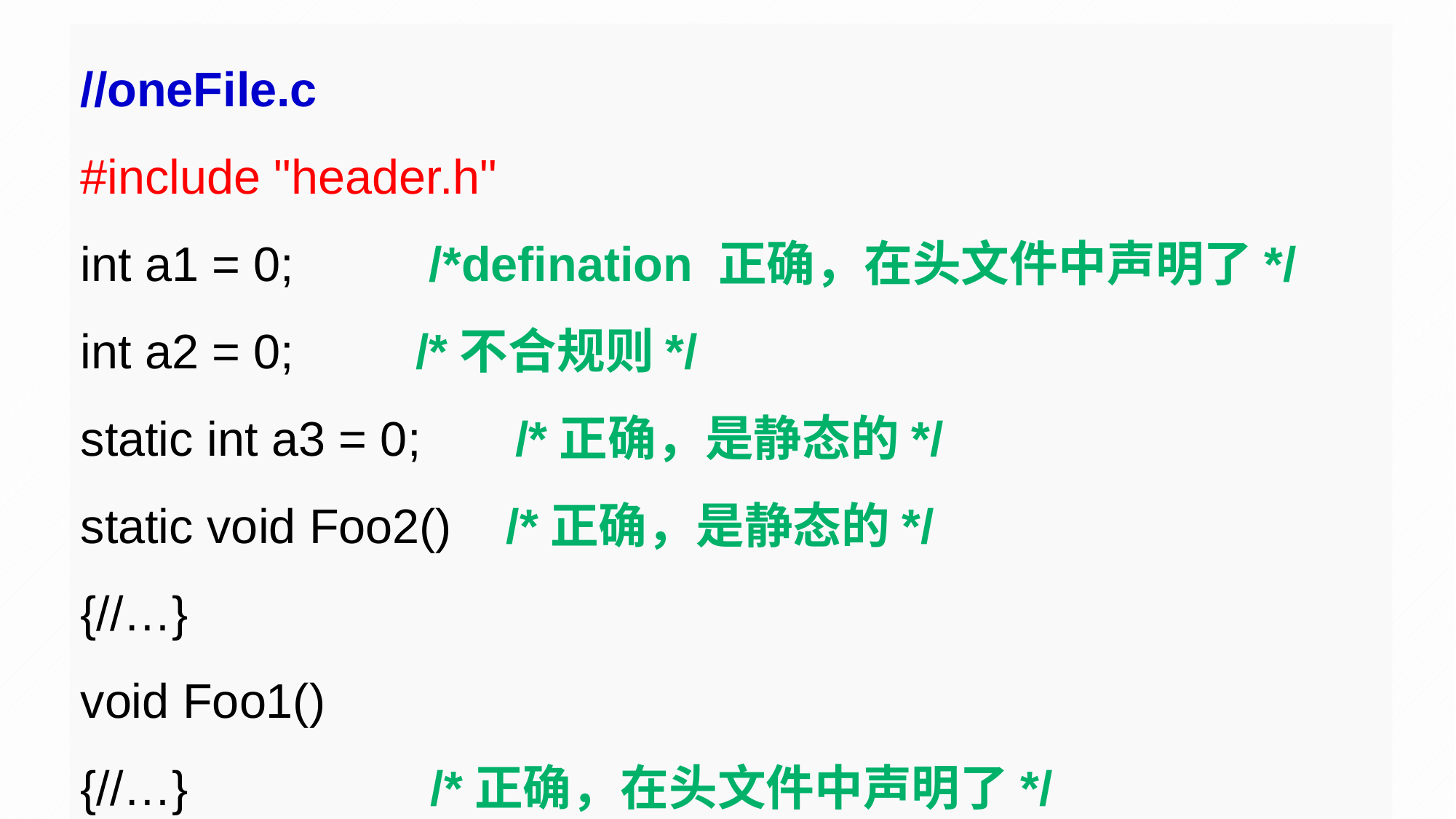

//oneFile.c
#include "header.h"
int a1 = 0;          /*defination 正确，在头文件中声明了*/
int a2 = 0;         /*不合规则*/
static int a3 = 0;       /*正确，是静态的*/
static void Foo2()    /*正确，是静态的*/
{//…}
void Foo1()
{//…}                  /*正确，在头文件中声明了*/